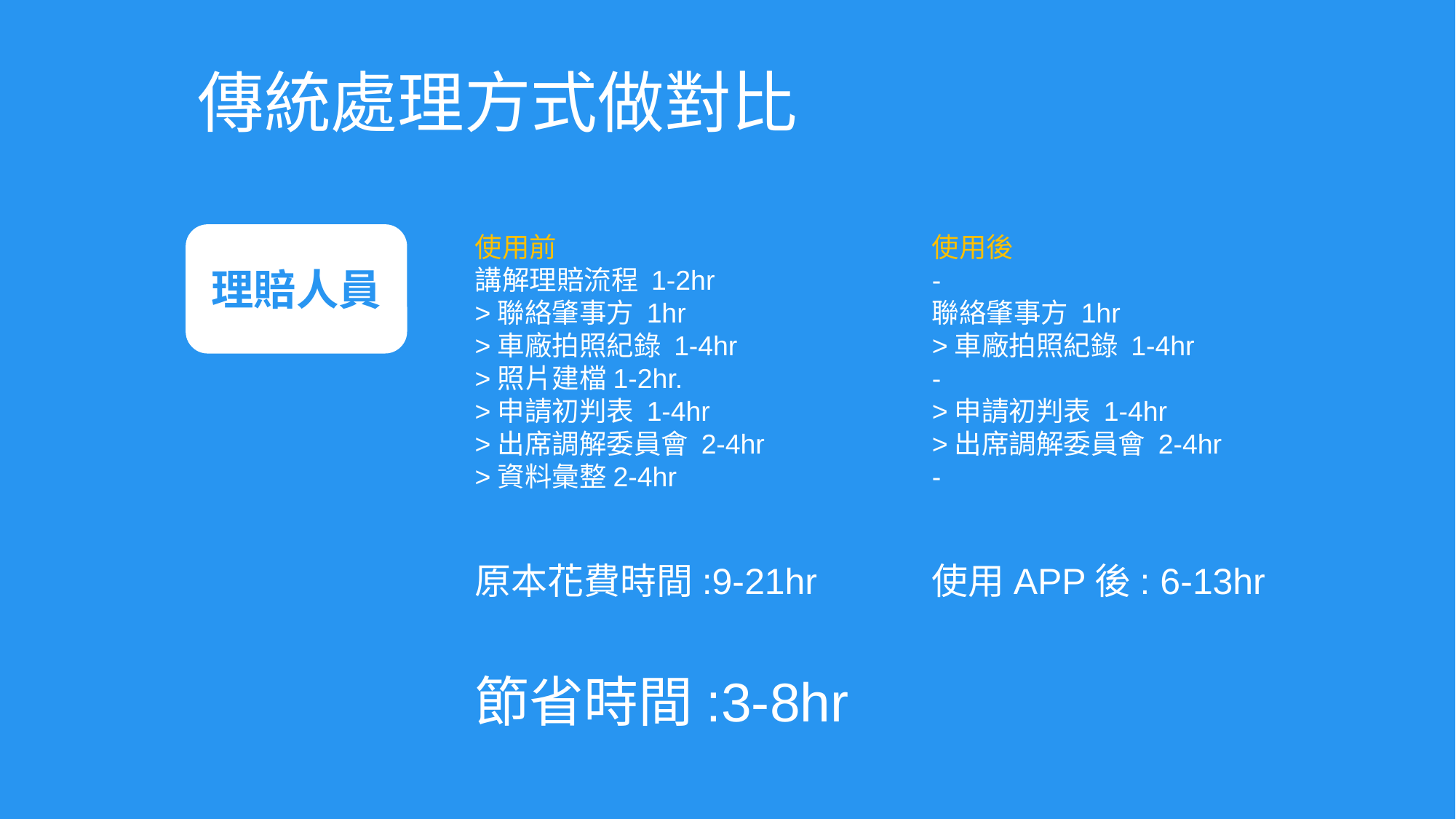

傳統處理方式做對比

使用前
講解理賠流程 1-2hr
>聯絡肇事方 1hr
>車廠拍照紀錄 1-4hr
>照片建檔1-2hr.
>申請初判表 1-4hr
>出席調解委員會 2-4hr
>資料彙整2-4hr

原本花費時間:9-21hr

節省時間:3-8hr

使用後
-
聯絡肇事方 1hr
>車廠拍照紀錄 1-4hr
-
>申請初判表 1-4hr
>出席調解委員會 2-4hr
-

使用APP後: 6-13hr

理賠人員